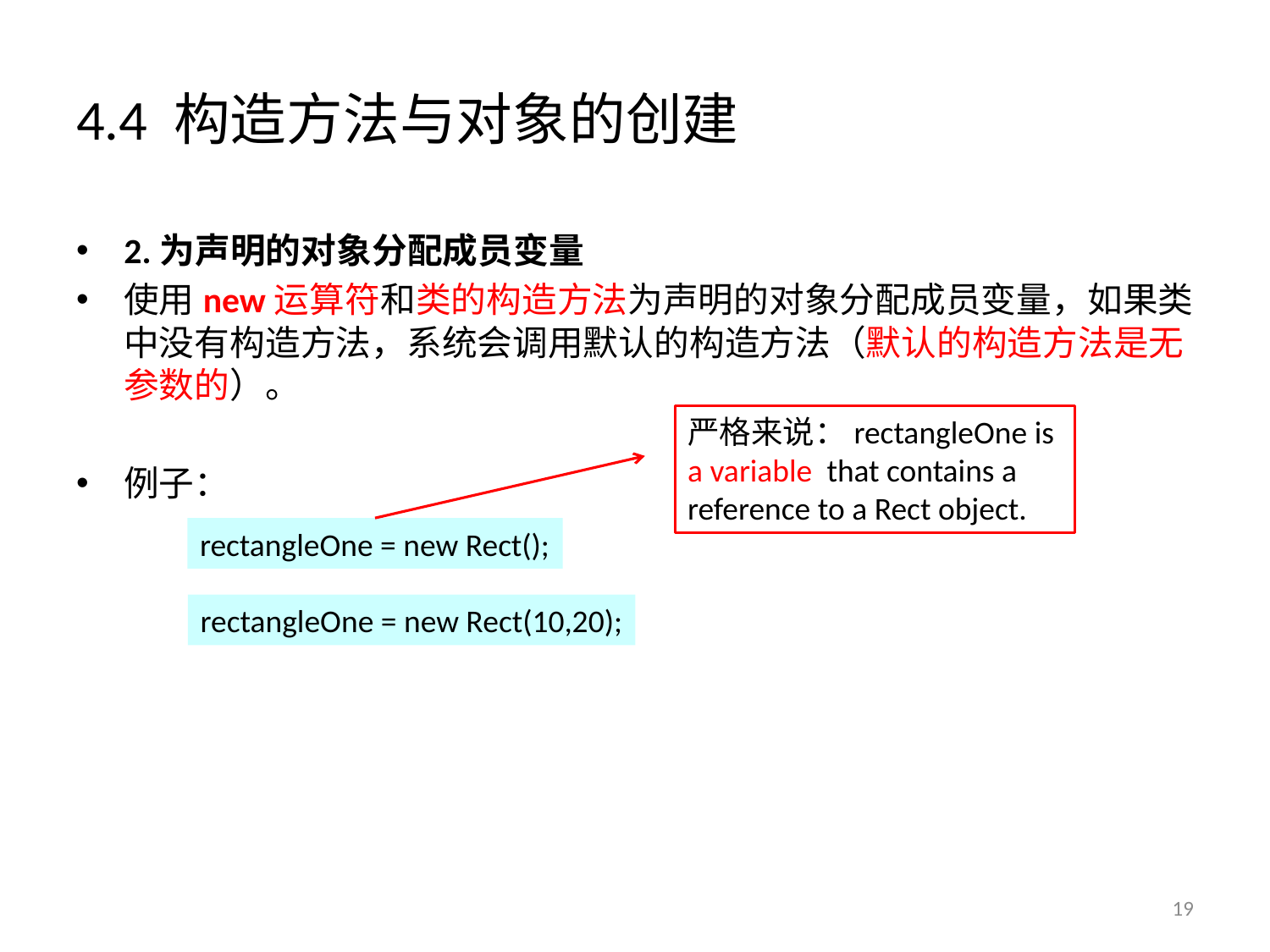

# 4.4 构造方法与对象的创建
2.为声明的对象分配成员变量
使用new运算符和类的构造方法为声明的对象分配成员变量，如果类中没有构造方法，系统会调用默认的构造方法（默认的构造方法是无参数的）。

例子：

严格来说：rectangleOne is a variable  that contains a reference to a Rect object.
rectangleOne = new Rect();
rectangleOne = new Rect(10,20);
19